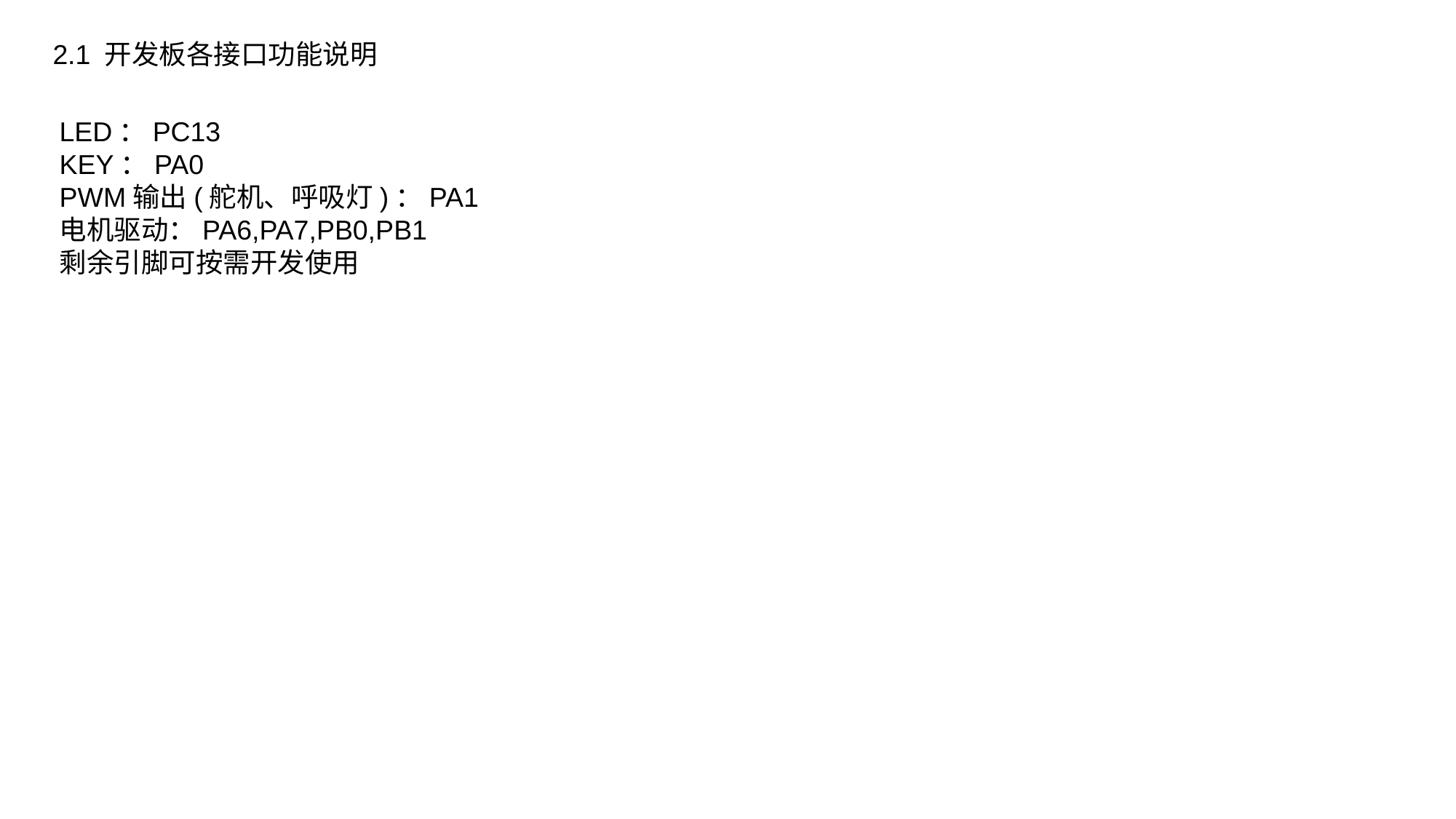

2.1 开发板各接口功能说明
LED：PC13
KEY：PA0
PWM输出(舵机、呼吸灯)：PA1
电机驱动：PA6,PA7,PB0,PB1
剩余引脚可按需开发使用